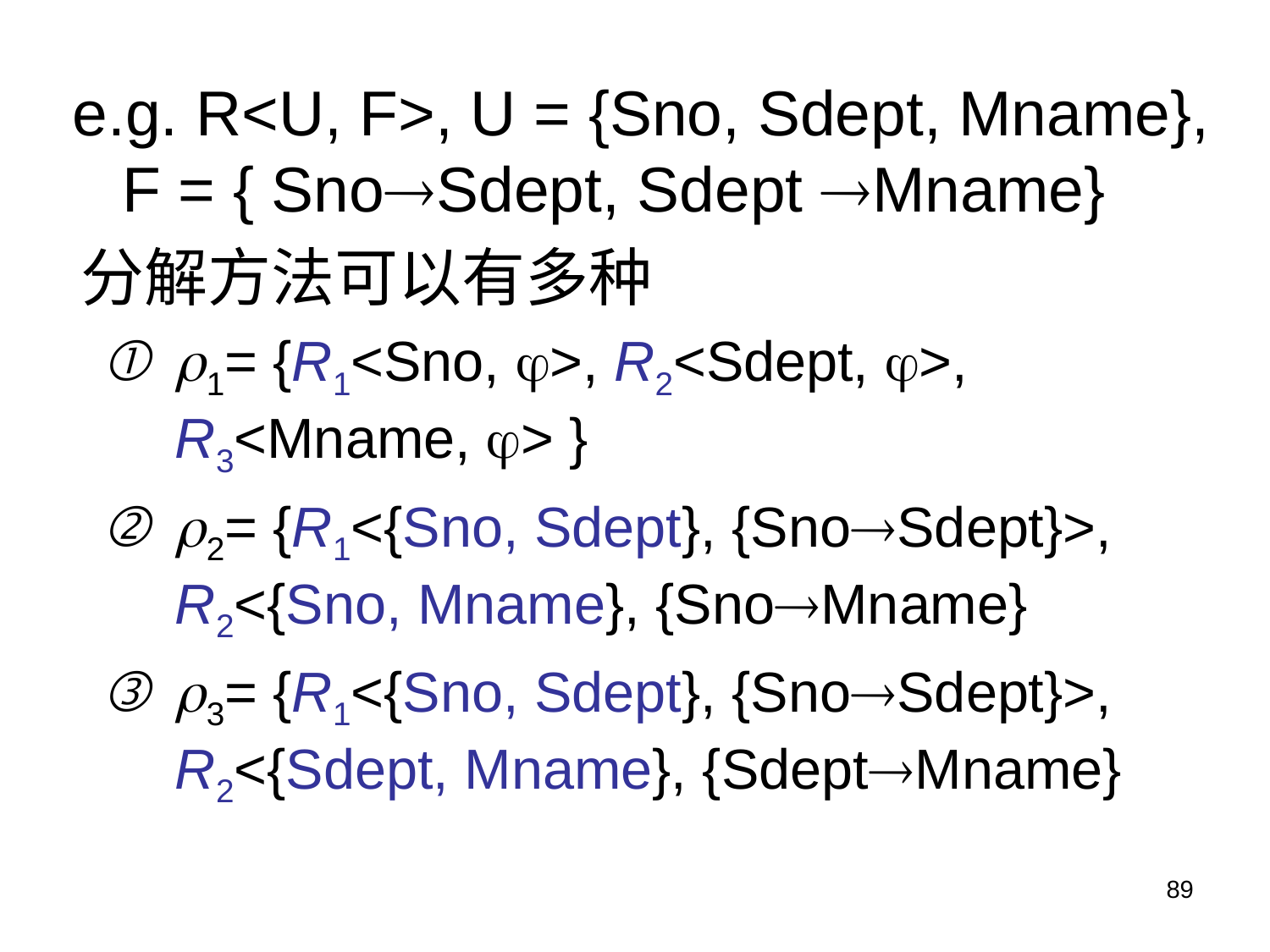

e.g. R<U, F>, U = {Sno, Sdept, Mname}, F = { Sno→Sdept, Sdept →Mname}
  分解方法可以有多种
ρ1= {R1<Sno, ϕ>, R2<Sdept, ϕ>,
R3<Mname, ϕ> }
ρ2= {R1<{Sno, Sdept}, {Sno→Sdept}>, R2<{Sno, Mname}, {Sno→Mname}
ρ3= {R1<{Sno, Sdept}, {Sno→Sdept}>, R2<{Sdept, Mname}, {Sdept→Mname}

89